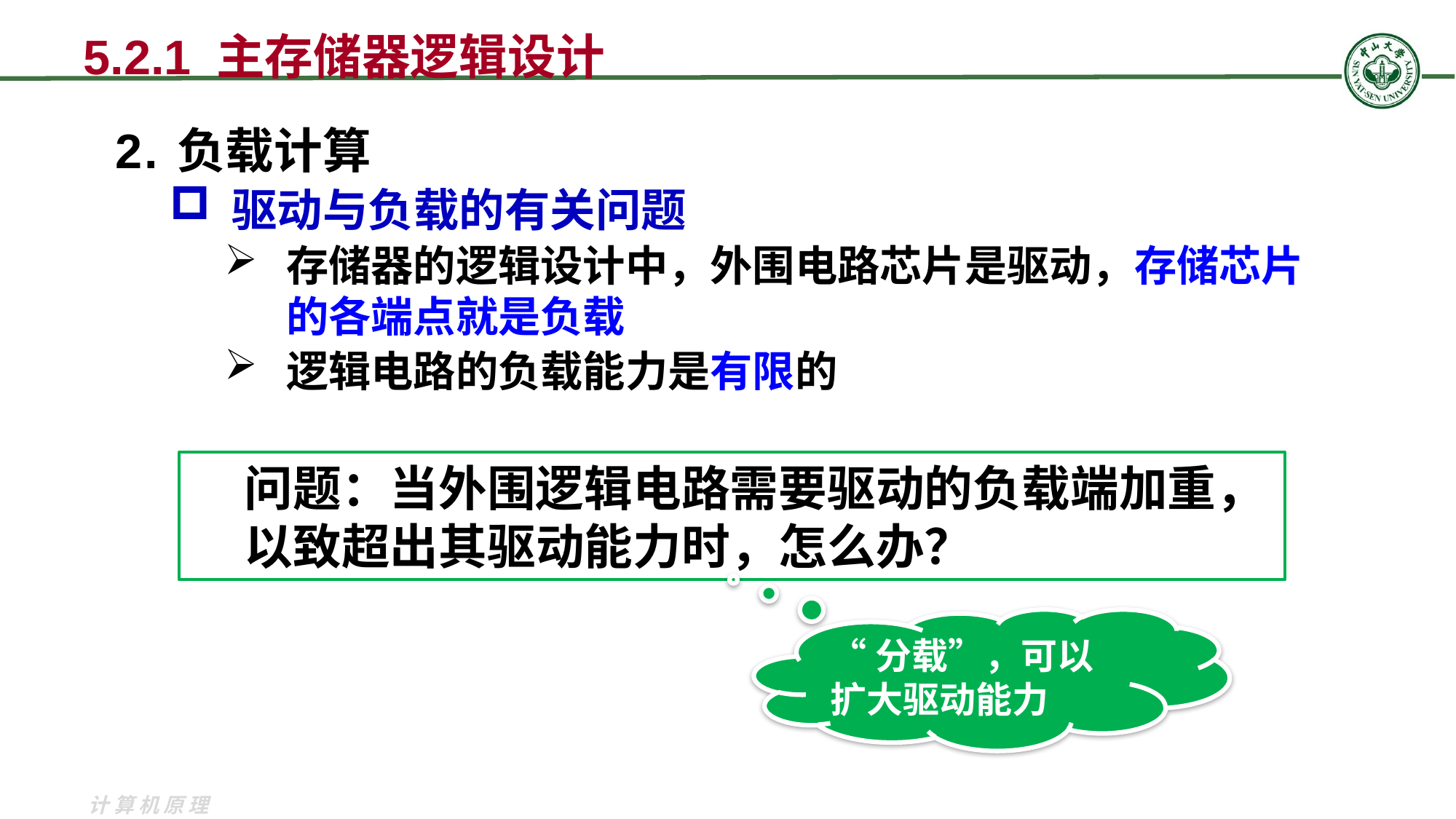

5.2.1 主存储器逻辑设计
负载计算
驱动与负载的有关问题
存储器的逻辑设计中，外围电路芯片是驱动，存储芯片的各端点就是负载
逻辑电路的负载能力是有限的

问题：当外围逻辑电路需要驱动的负载端加重，以致超出其驱动能力时，怎么办？
“分载”，可以扩大驱动能力